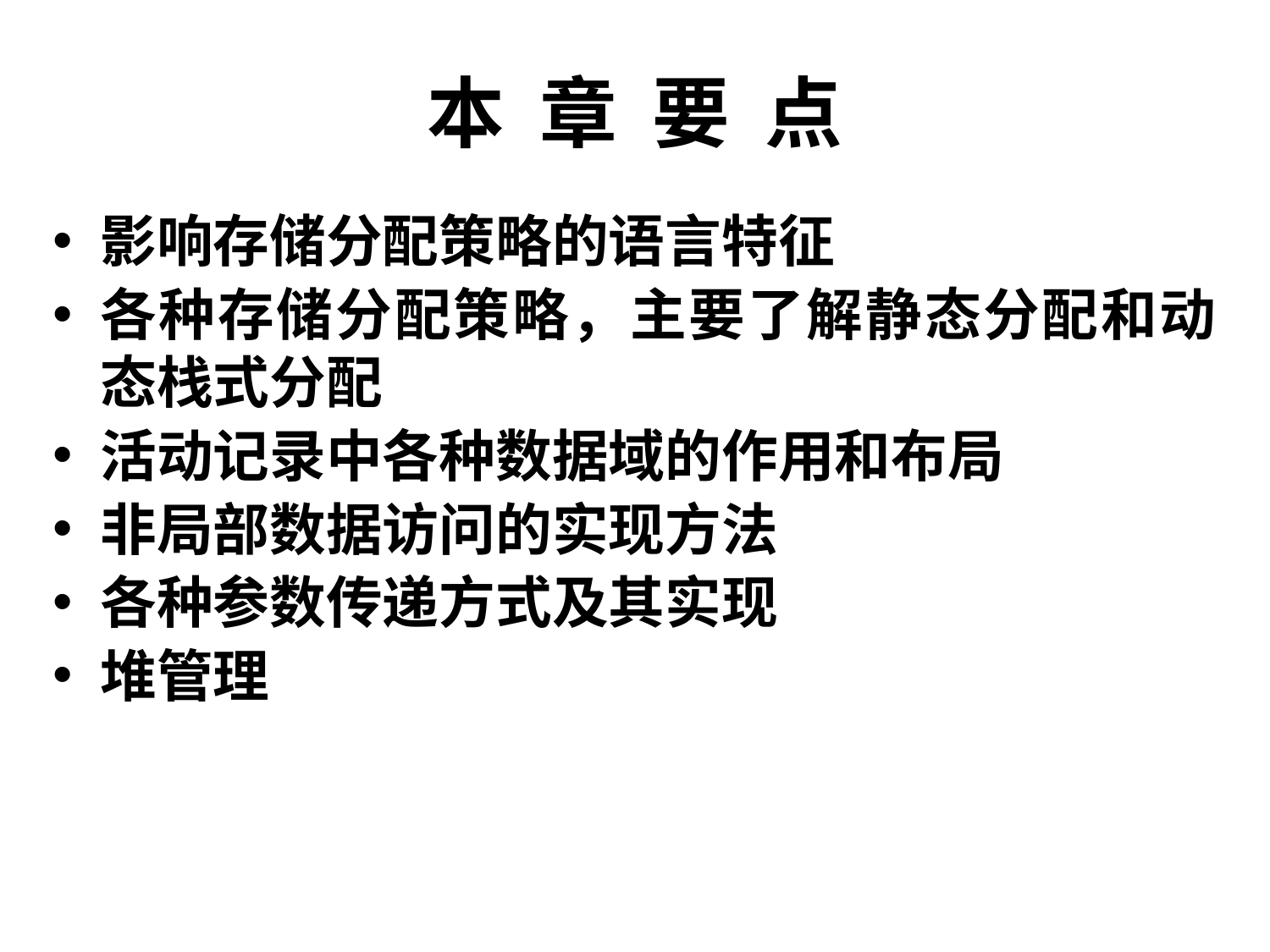

# 本  章  要  点
影响存储分配策略的语言特征
各种存储分配策略，主要了解静态分配和动态栈式分配
活动记录中各种数据域的作用和布局
非局部数据访问的实现方法
各种参数传递方式及其实现
堆管理